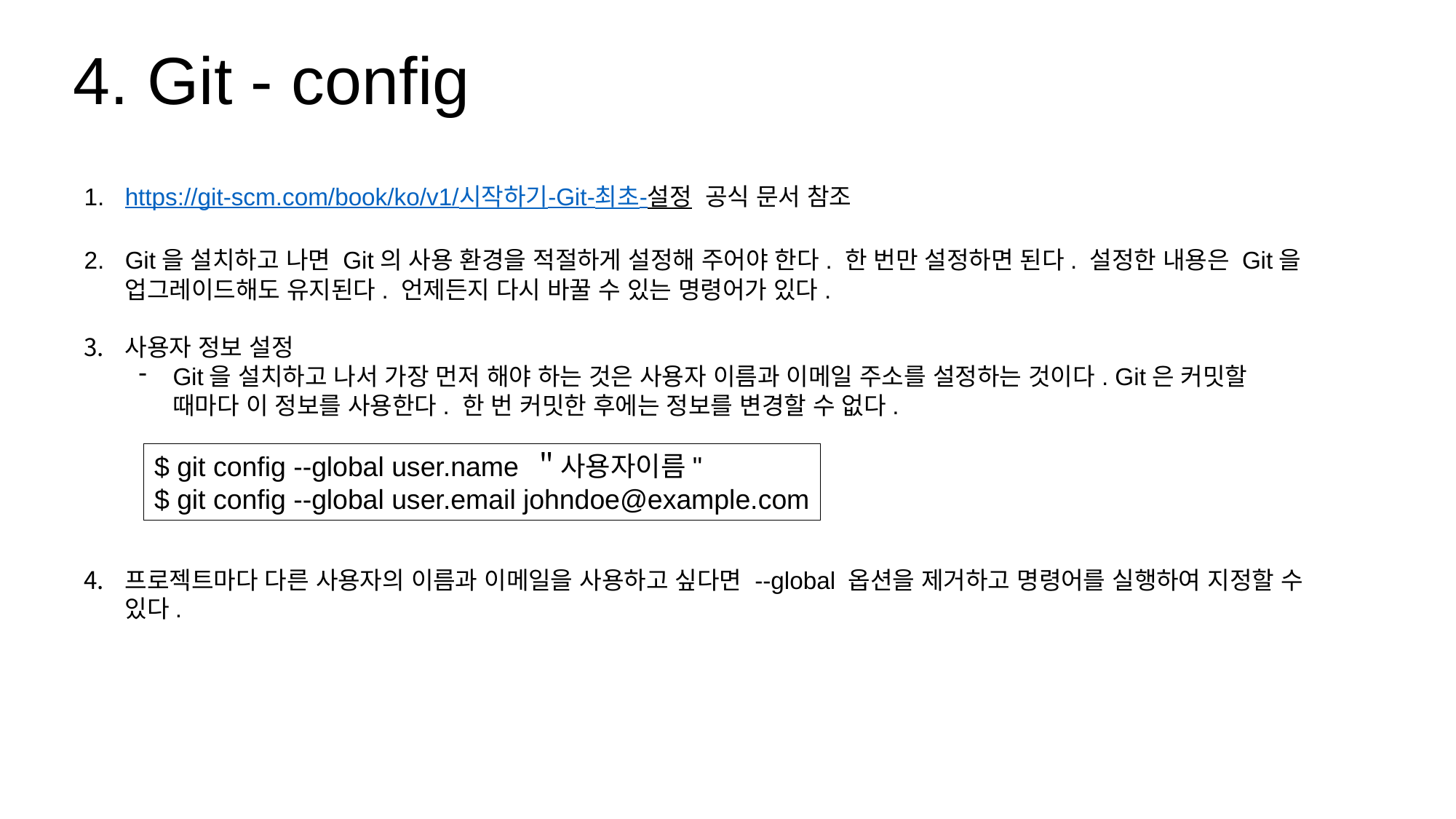

# 4. Git - config
https://git-scm.com/book/ko/v1/시작하기-Git-최초-설정  공식 문서 참조

Git을 설치하고 나면 Git의 사용 환경을 적절하게 설정해 주어야 한다. 한 번만 설정하면 된다. 설정한 내용은 Git을 업그레이드해도 유지된다. 언제든지 다시 바꿀 수 있는 명령어가 있다.

사용자 정보 설정
Git을 설치하고 나서 가장 먼저 해야 하는 것은 사용자 이름과 이메일 주소를 설정하는 것이다. Git은 커밋할 때마다 이 정보를 사용한다. 한 번 커밋한 후에는 정보를 변경할 수 없다.

프로젝트마다 다른 사용자의 이름과 이메일을 사용하고 싶다면 --global 옵션을 제거하고 명령어를 실행하여 지정할 수 있다.

$ git config --global user.name ＂사용자이름"
$ git config --global user.email johndoe@example.com